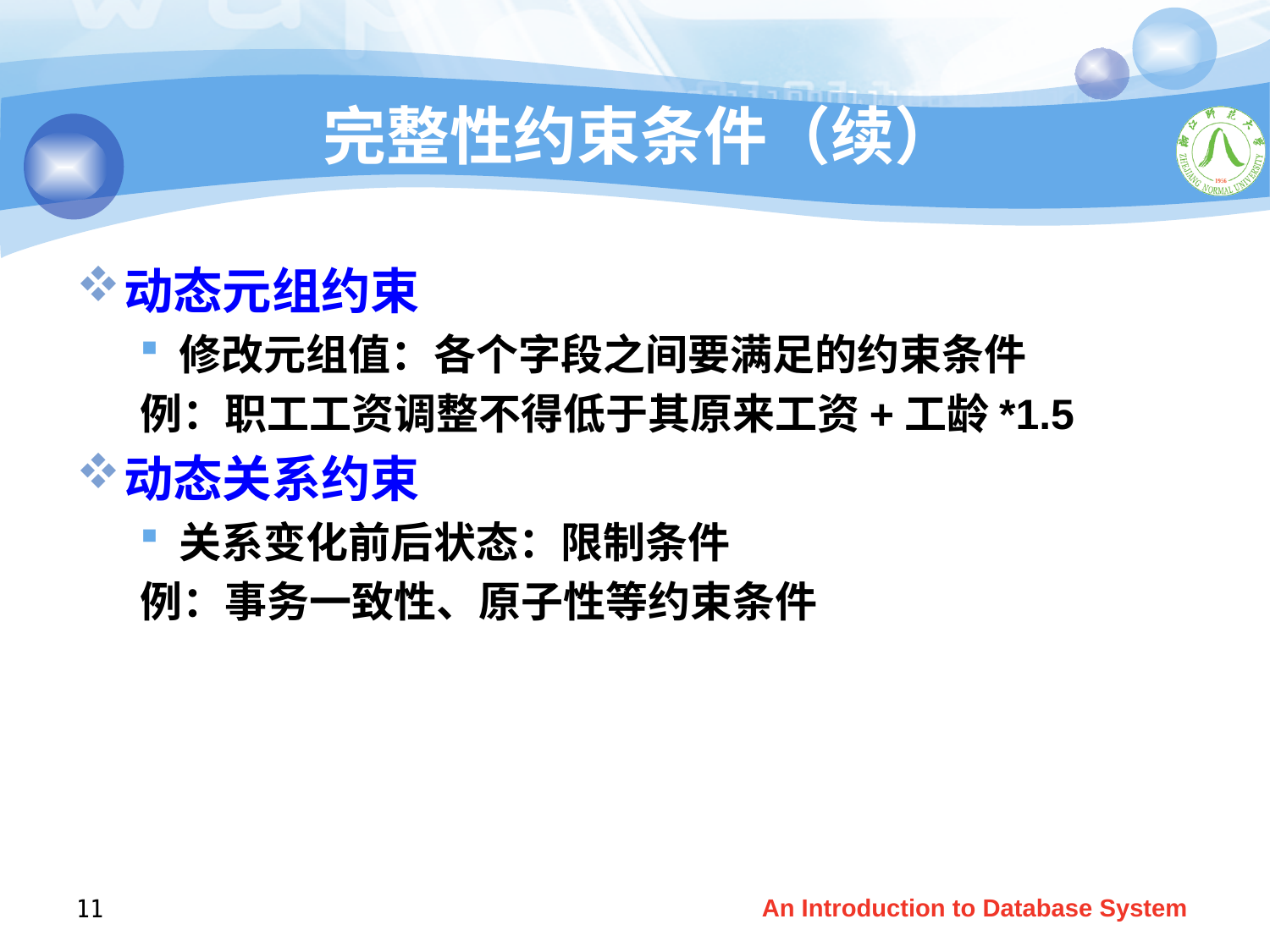

# 完整性约束条件（续）
动态元组约束
修改元组值：各个字段之间要满足的约束条件
例：职工工资调整不得低于其原来工资+工龄*1.5
动态关系约束
关系变化前后状态：限制条件
例：事务一致性、原子性等约束条件
11
An Introduction to Database System